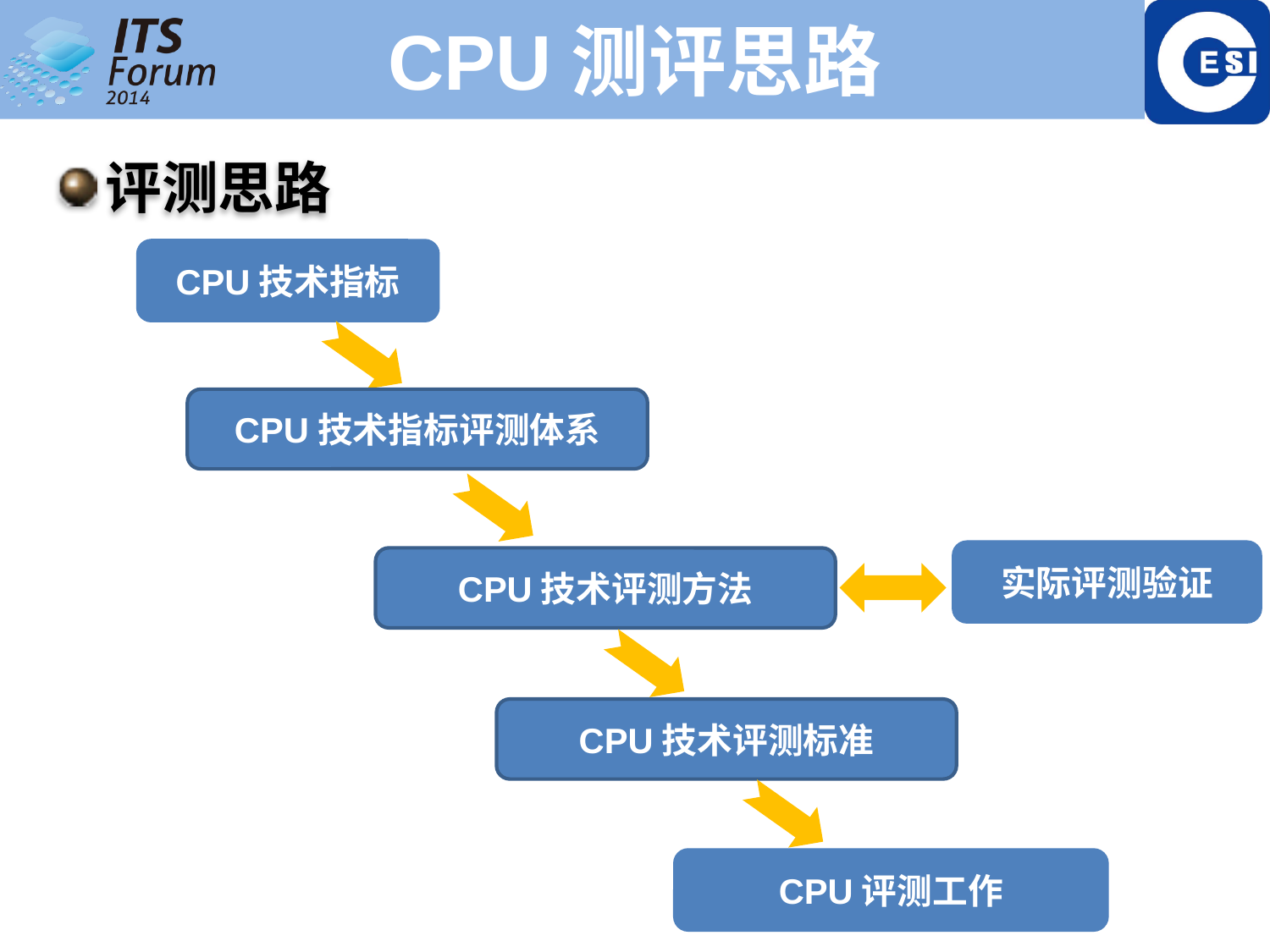

# CPU测评思路
评测思路
CPU技术指标

CPU技术指标评测体系

实际评测验证
CPU技术评测方法

CPU技术评测标准

CPU评测工作